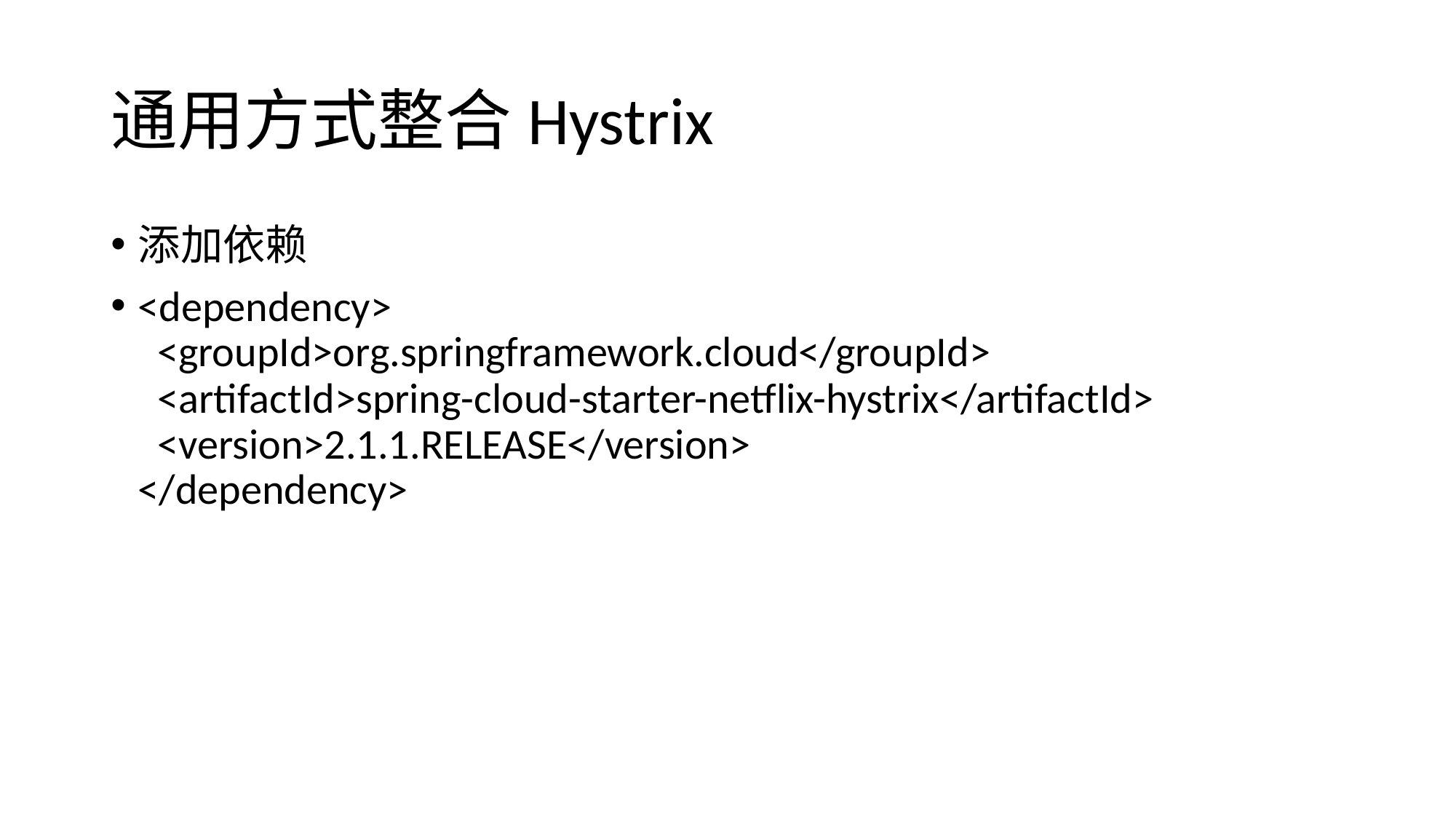

# 通用方式整合Hystrix
添加依赖
<dependency>
  <groupId>org.springframework.cloud</groupId>
  <artifactId>spring-cloud-starter-netflix-hystrix</artifactId>
  <version>2.1.1.RELEASE</version>
</dependency>